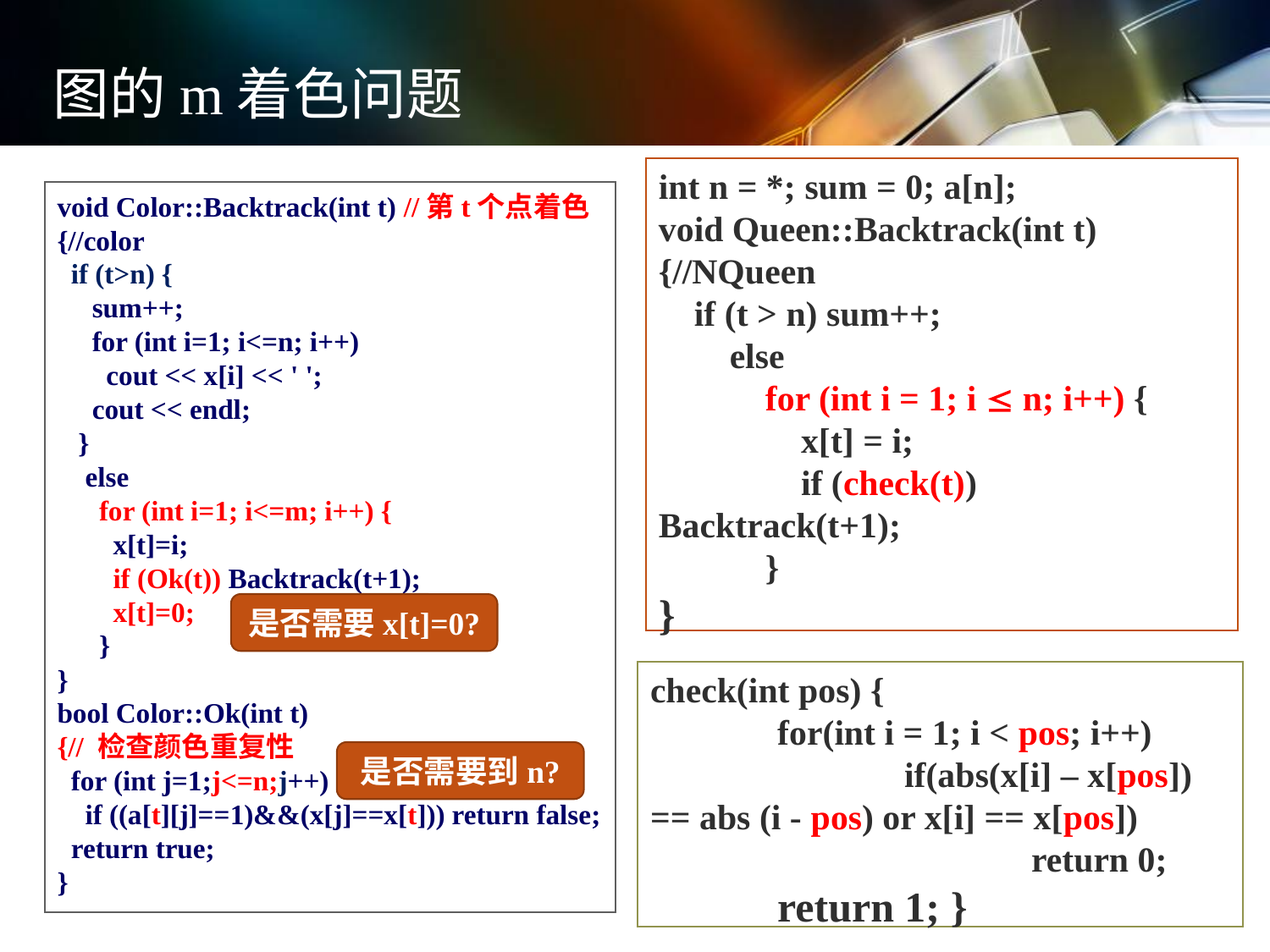

图的m着色问题
int n = *; sum = 0; a[n];
void Queen::Backtrack(int t) {//NQueen
    if (t > n) sum++;
        else
            for (int i = 1; i ≤ n; i++) {
                x[t] = i;
                if (check(t)) Backtrack(t+1);
            }
}

void Color::Backtrack(int t) //第t个点着色
{//color
  if (t>n) {
     sum++;
     for (int i=1; i<=n; i++)
       cout << x[i] << ' ';
     cout << endl;
   }
    else
      for (int i=1; i<=m; i++) {
        x[t]=i;
        if (Ok(t)) Backtrack(t+1);
        x[t]=0;
      }
}
bool Color::Ok(int t)
{// 检查颜色重复性
  for (int j=1;j<=n;j++)
    if ((a[t][j]==1)&&(x[j]==x[t])) return false;
  return true;
}
类似于n后问题。
是否需要x[t]=0?
check(int pos) {
	for(int i = 1; i < pos; i++)
		if(abs(x[i] – x[pos]) == abs (i - pos) or x[i] == x[pos])
			return 0;
	return 1; }
是否需要到n?